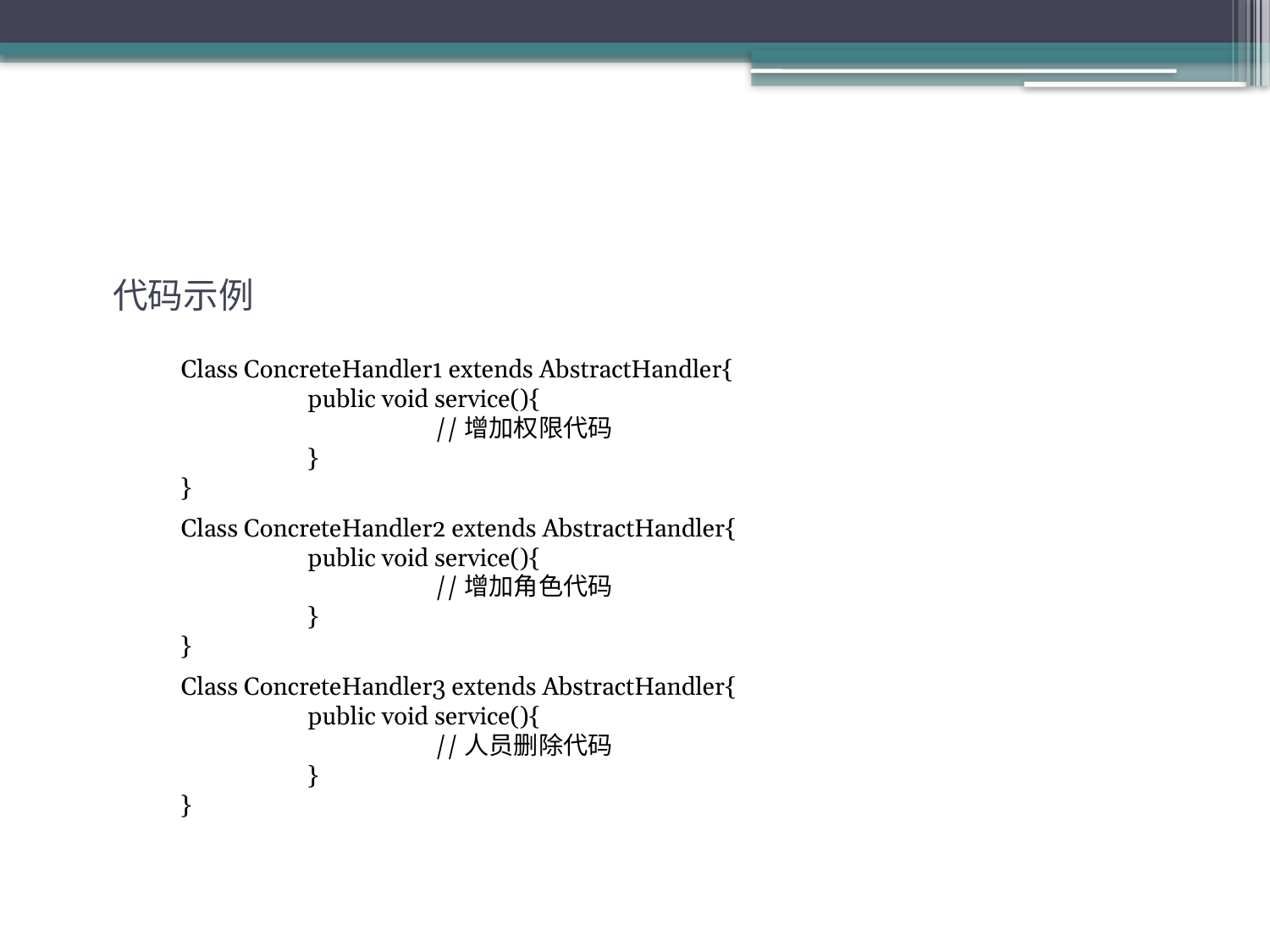

代码示例
Class ConcreteHandler1 extends AbstractHandler{
	public void service(){
		//增加权限代码
	}
}
Class ConcreteHandler2 extends AbstractHandler{
	public void service(){
		//增加角色代码
	}
}
Class ConcreteHandler3 extends AbstractHandler{
	public void service(){
		//人员删除代码
	}
}